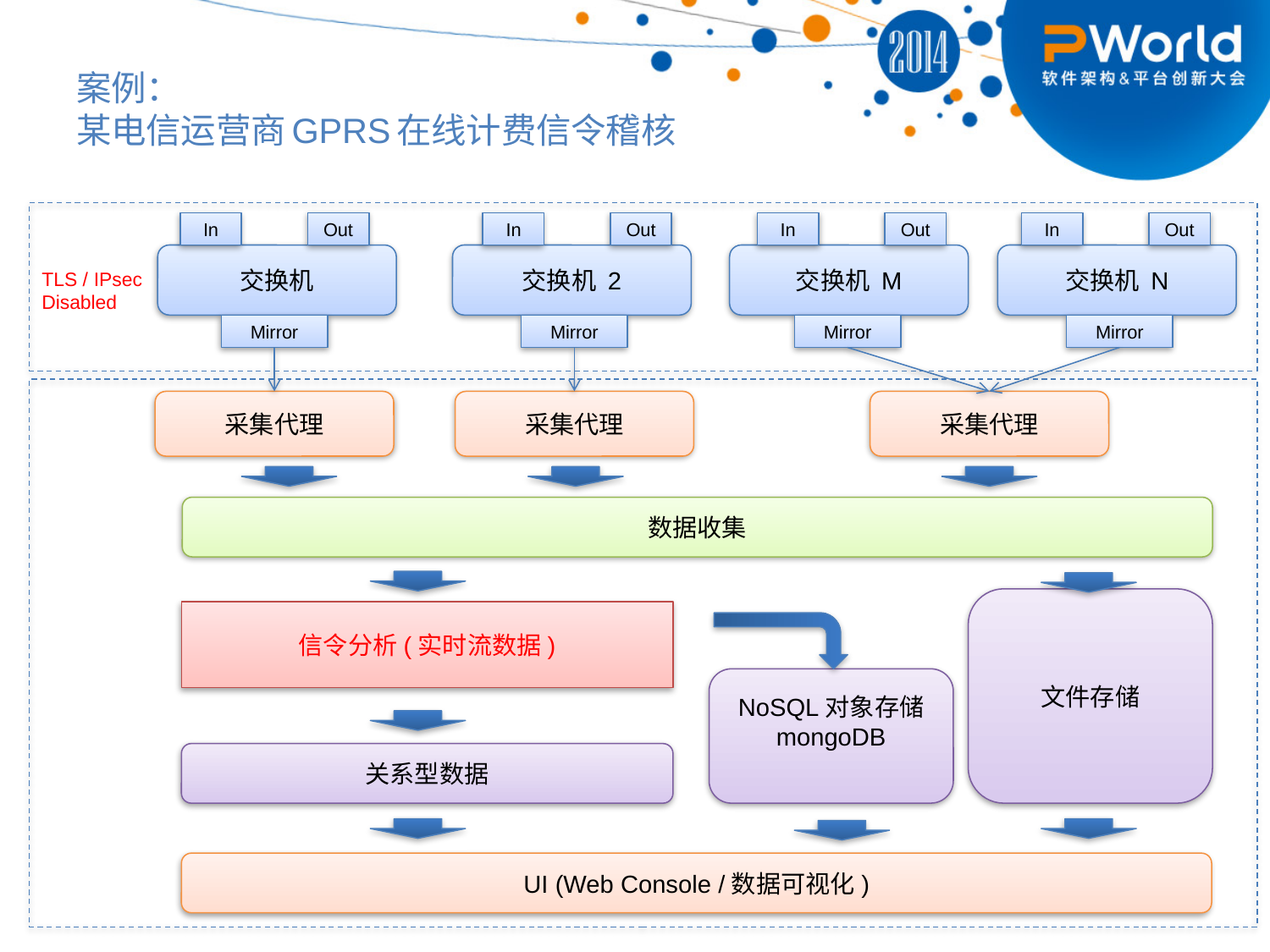

# 案例： 某电信运营商GPRS在线计费信令稽核

In
Out
In
Out
In
Out
In
Out
交换机
交换机 2
交换机 M
交换机 N
TLS / IPsec Disabled
Mirror
Mirror
Mirror
Mirror

采集代理
采集代理
采集代理

数据收集

文件存储
信令分析(实时流数据)
NoSQL对象存储
mongoDB

关系型数据

UI (Web Console /数据可视化)